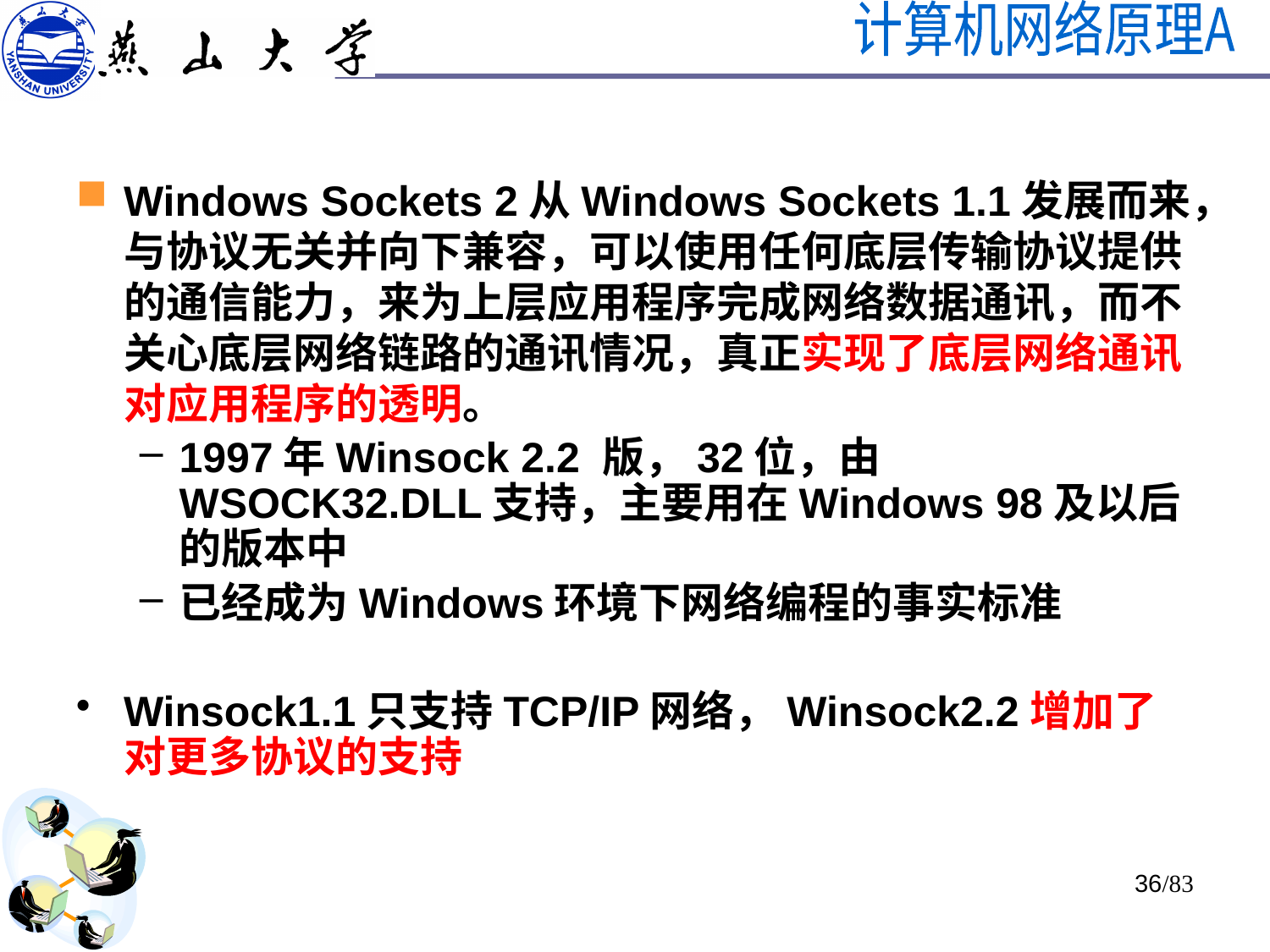

Windows Sockets 2从Windows Sockets 1.1发展而来，与协议无关并向下兼容，可以使用任何底层传输协议提供的通信能力，来为上层应用程序完成网络数据通讯，而不关心底层网络链路的通讯情况，真正实现了底层网络通讯对应用程序的透明。
1997年Winsock 2.2 版，32位，由WSOCK32.DLL支持，主要用在Windows 98及以后的版本中
已经成为Windows环境下网络编程的事实标准

Winsock1.1只支持TCP/IP网络，Winsock2.2增加了对更多协议的支持
36/83